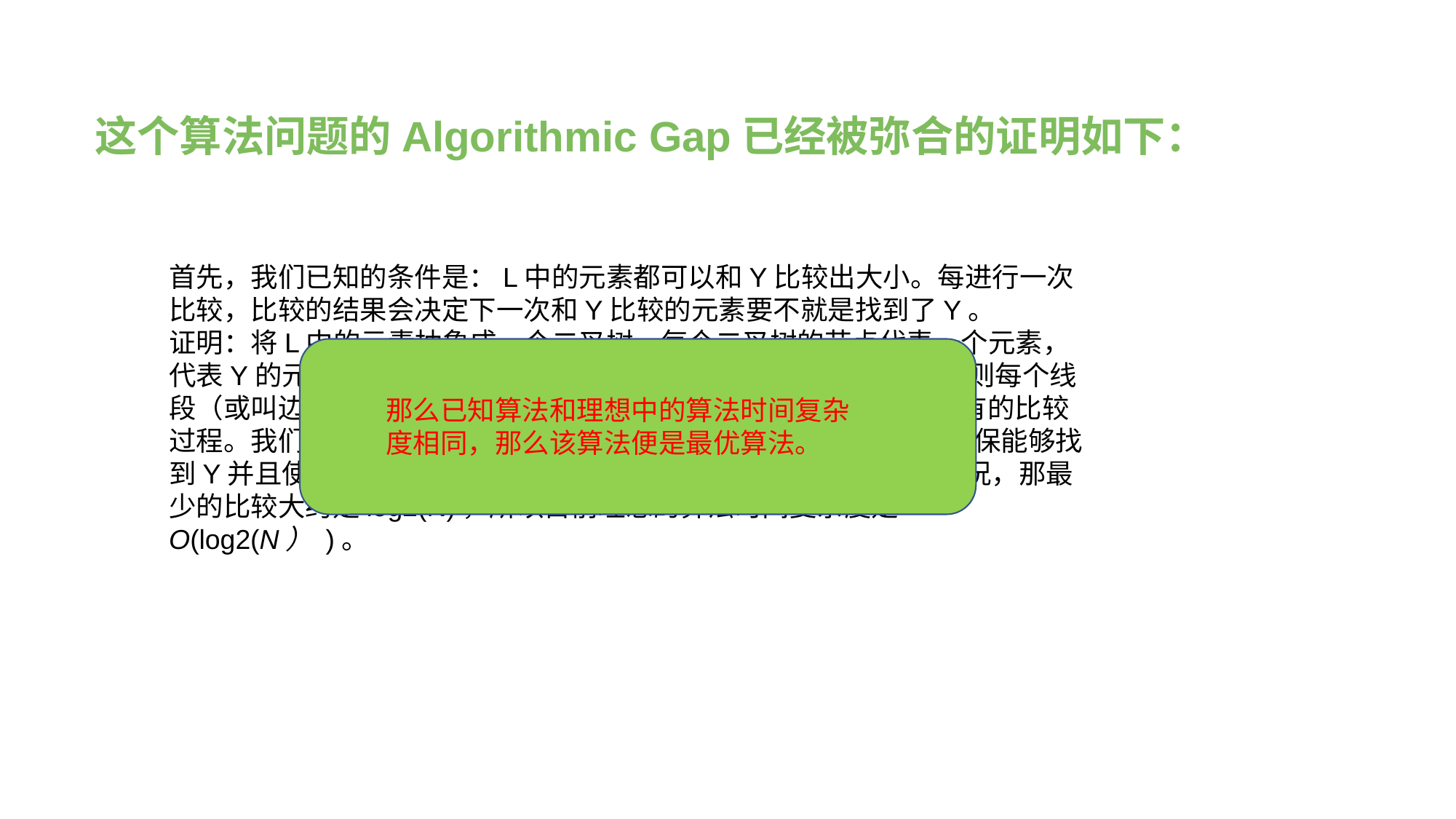

这个算法问题的Algorithmic Gap已经被弥合的证明如下：
首先，我们已知的条件是：L中的元素都可以和Y比较出大小。每进行一次比较，比较的结果会决定下一次和Y比较的元素要不就是找到了Y。
证明：将L中的元素抽象成一个二叉树，每个二叉树的节点代表一个元素，代表Y的元素是一个叶子而不是节点，因为此时找到Y停止比较。则每个线段（或叫边）代表对应的比较过程，将用过的线连起来则组成了所有的比较过程。我们知道N个元素的二叉树的最小深度为log2(N), 所以要确保能够找到Y并且使比较次数最小，那么这种情况就是二叉树深度最小的情况，那最少的比较大约是log2(N)，所以目前理想的算法时间复杂度是O(log2(N） )。

那么已知算法和理想中的算法时间复杂度相同，那么该算法便是最优算法。